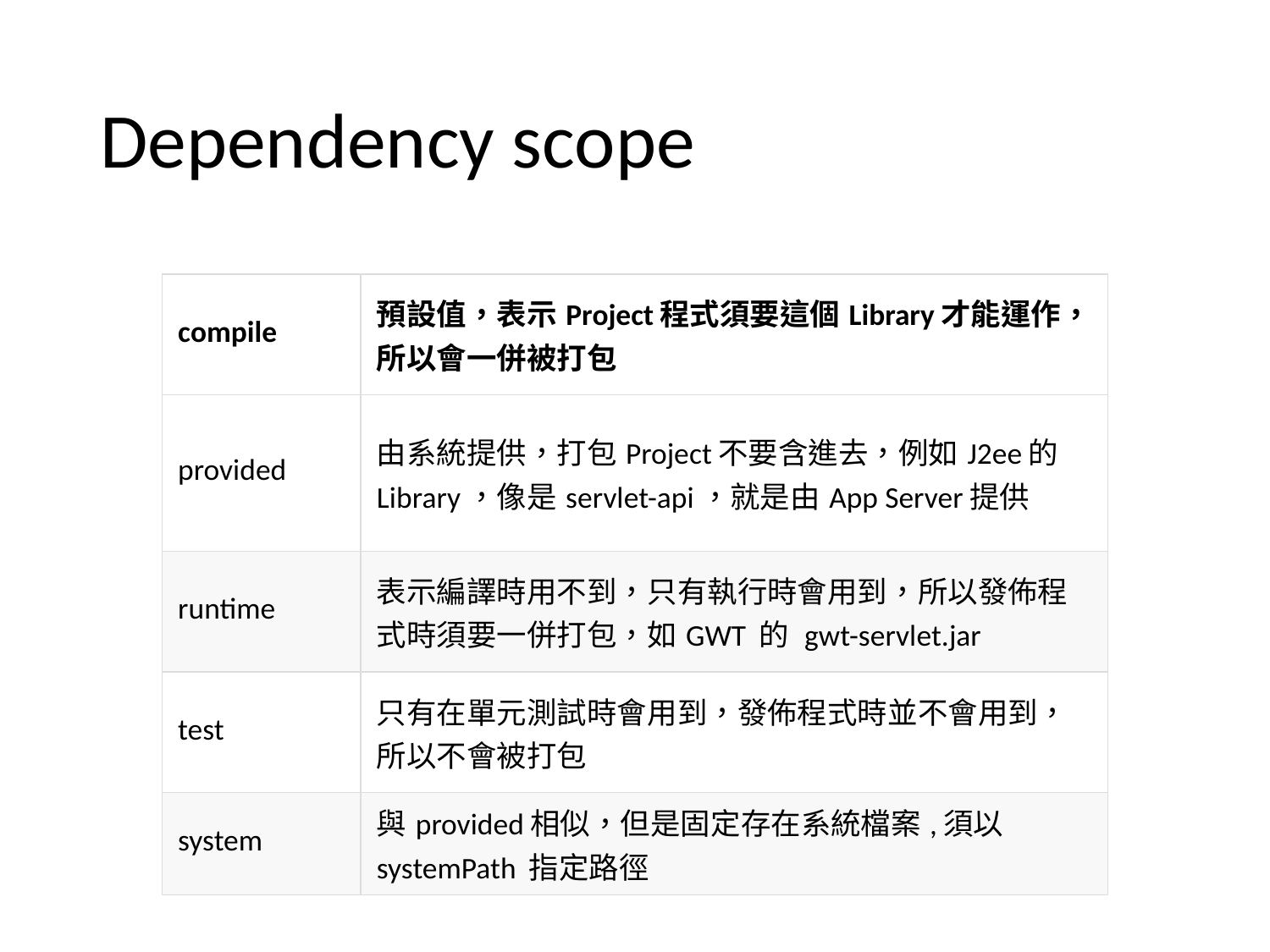

# Dependency scope
| compile | 預設值，表示Project程式須要這個Library才能運作，所以會一併被打包 |
| --- | --- |
| provided | 由系統提供，打包Project不要含進去，例如J2ee的Library，像是servlet-api，就是由App Server提供 |
| runtime | 表示編譯時用不到，只有執行時會用到，所以發佈程式時須要一併打包，如GWT 的 gwt-servlet.jar |
| test | 只有在單元測試時會用到，發佈程式時並不會用到，所以不會被打包 |
| system | 與provided相似，但是固定存在系統檔案,須以 systemPath 指定路徑 |